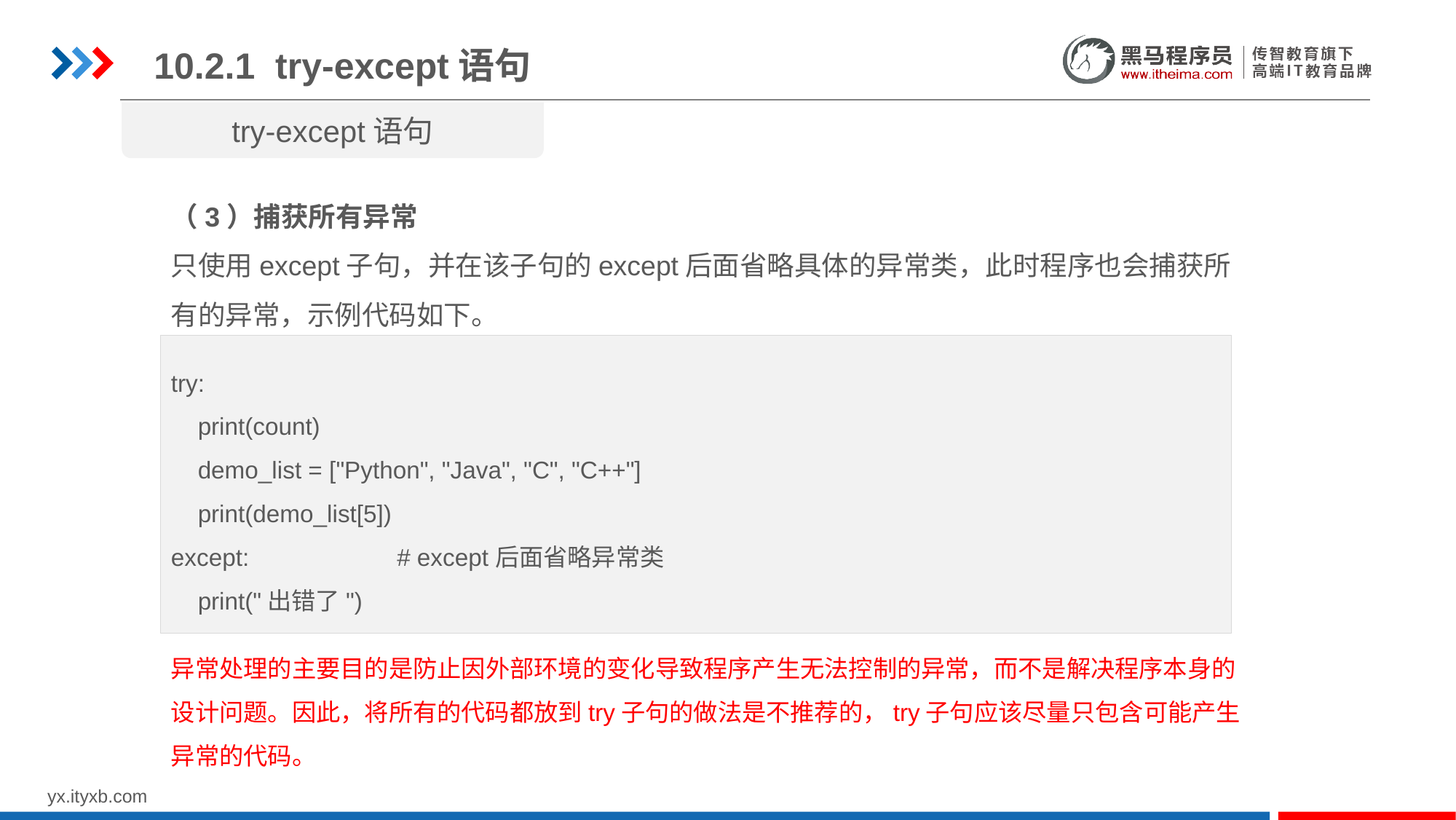

10.2.1  try-except语句

try-except语句
（3）捕获所有异常
只使用except子句，并在该子句的except后面省略具体的异常类，此时程序也会捕获所有的异常，示例代码如下。
txt_file.txt文件的内容
try:
    print(count)
    demo_list = ["Python", "Java", "C", "C++"]
    print(demo_list[5])
except:                      # except后面省略异常类
    print("出错了")
异常处理的主要目的是防止因外部环境的变化导致程序产生无法控制的异常，而不是解决程序本身的设计问题。因此，将所有的代码都放到try子句的做法是不推荐的，try子句应该尽量只包含可能产生异常的代码。